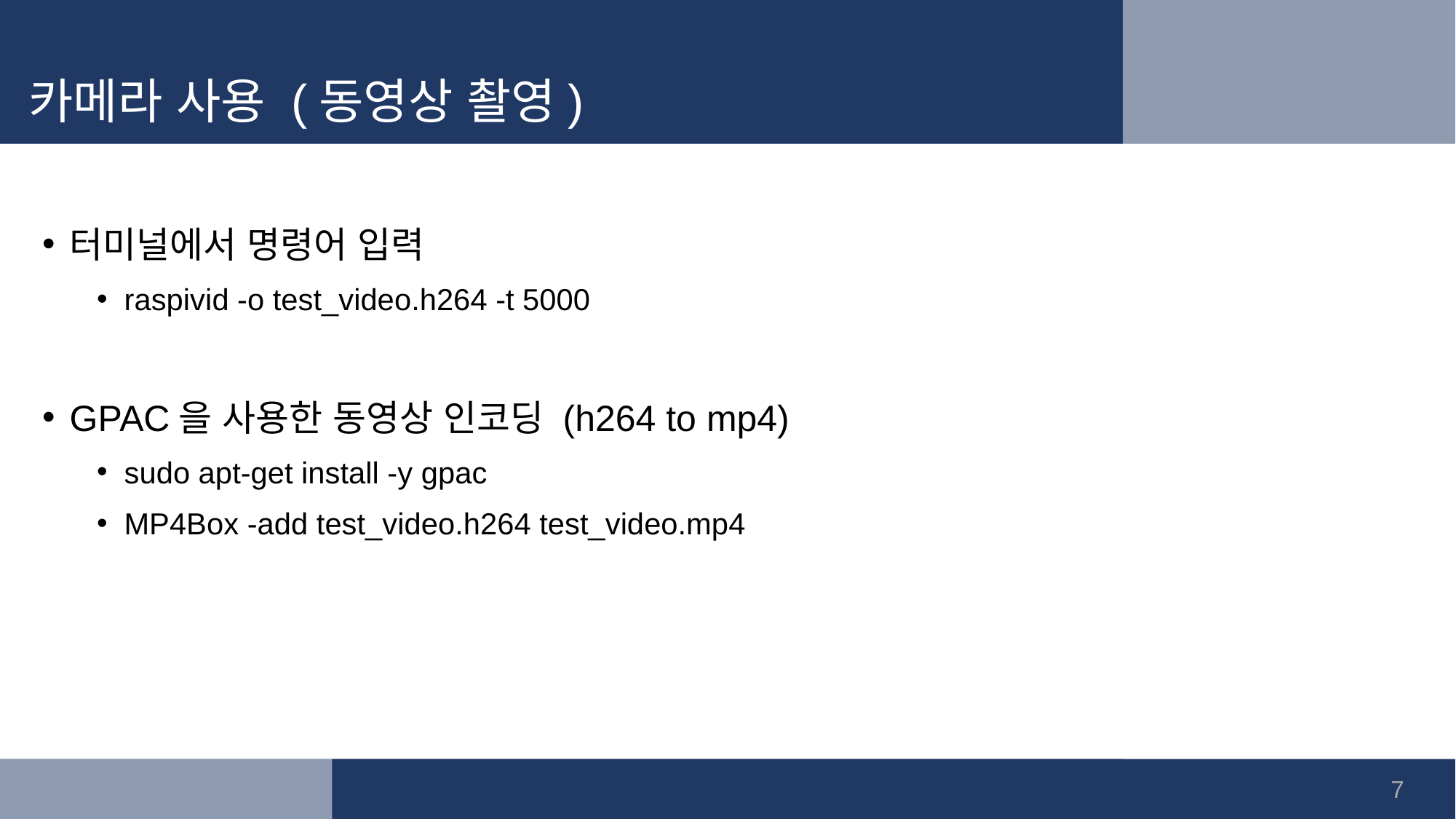

# 카메라 사용 (동영상 촬영)
터미널에서 명령어 입력
raspivid -o test_video.h264 -t 5000

GPAC을 사용한 동영상 인코딩 (h264 to mp4)
sudo apt-get install -y gpac
MP4Box -add test_video.h264 test_video.mp4
7